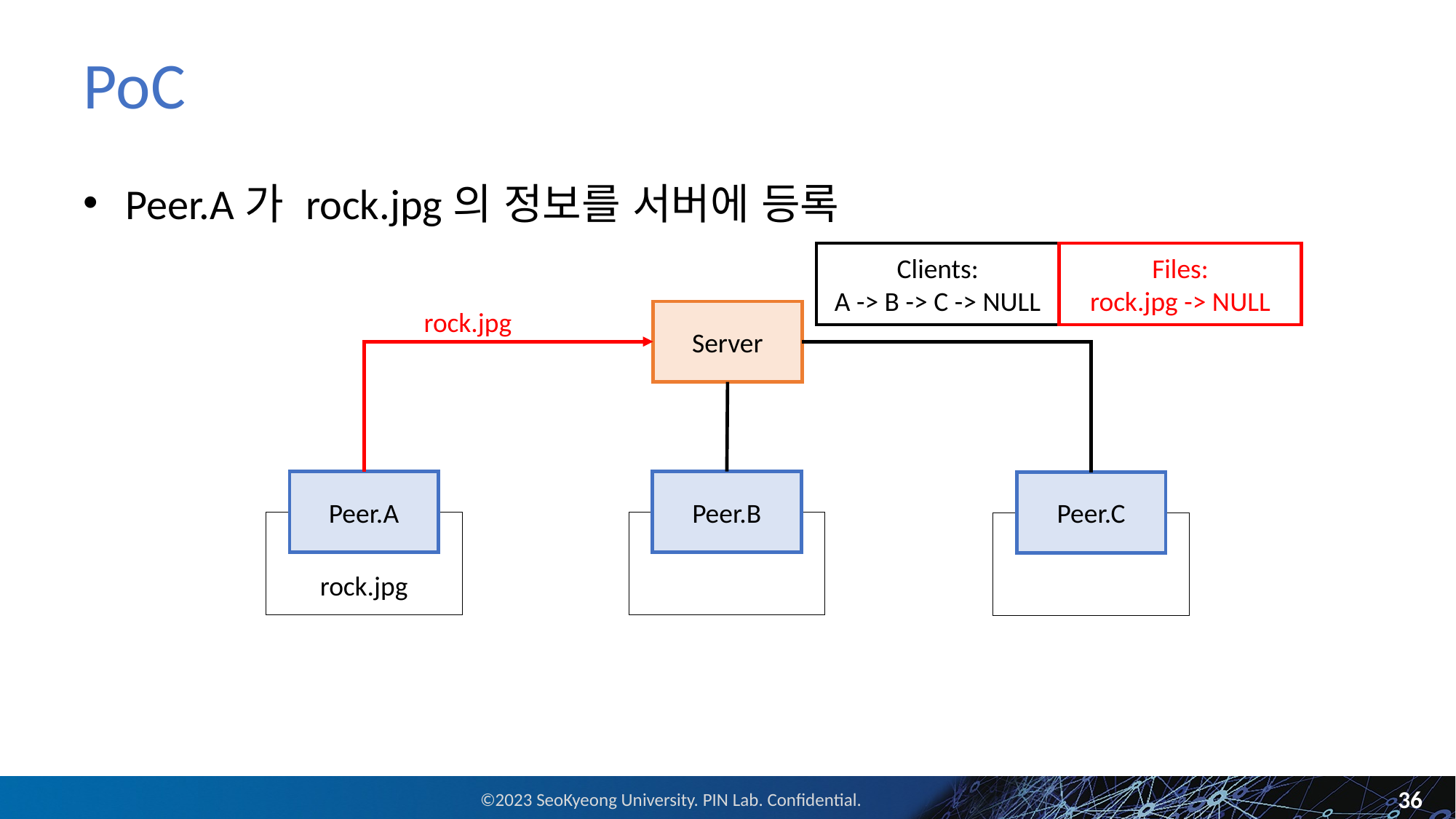

# PoC
Peer.A가 rock.jpg의 정보를 서버에 등록
Clients:
A -> B -> C -> NULL
Files:
rock.jpg -> NULL
rock.jpg
Server
Peer.A

rock.jpg
Peer.B

Peer.C

36